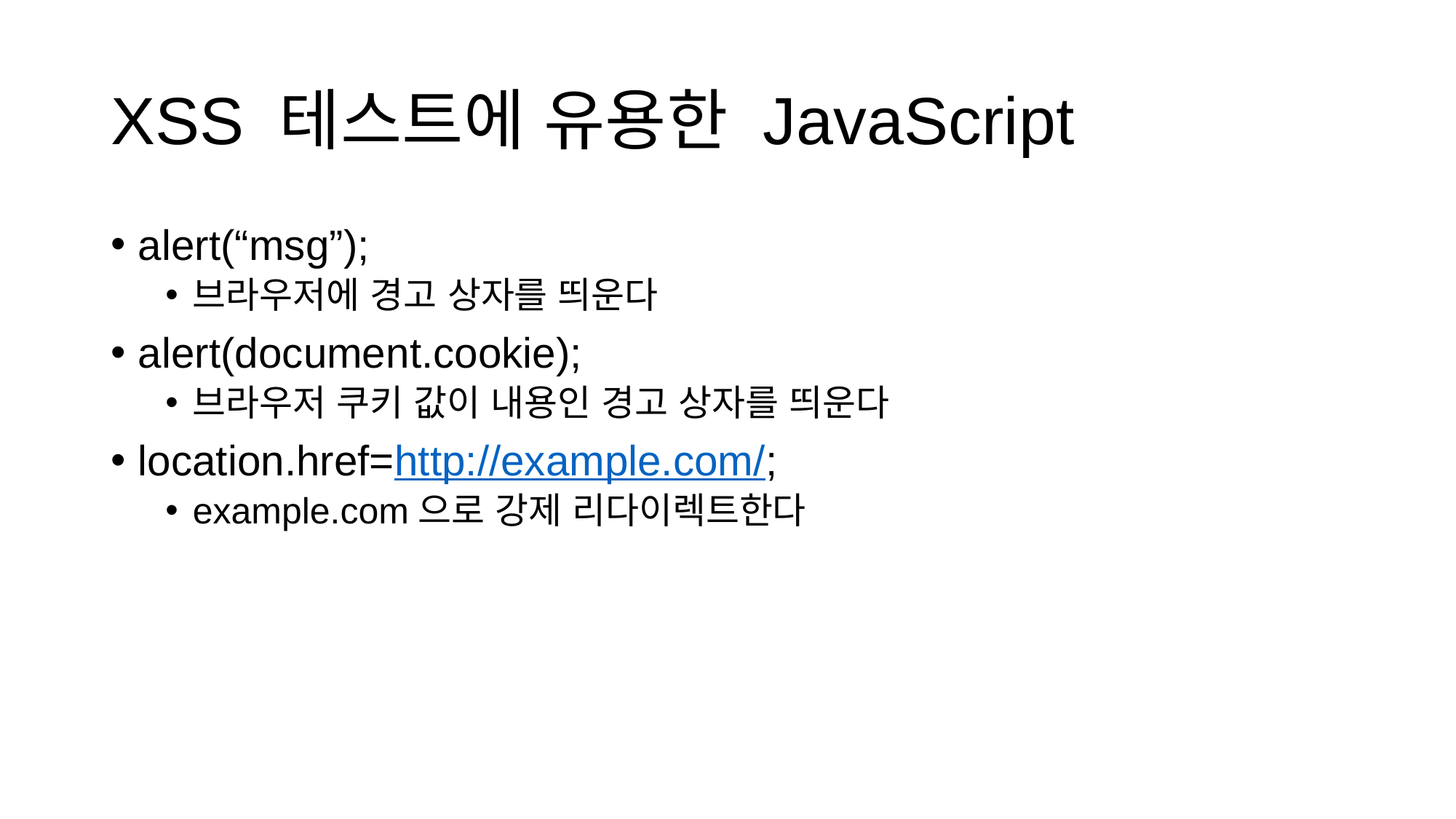

# XSS 테스트에 유용한 JavaScript
alert(“msg”);
브라우저에 경고 상자를 띄운다
alert(document.cookie);
브라우저 쿠키 값이 내용인 경고 상자를 띄운다
location.href=http://example.com/;
example.com으로 강제 리다이렉트한다